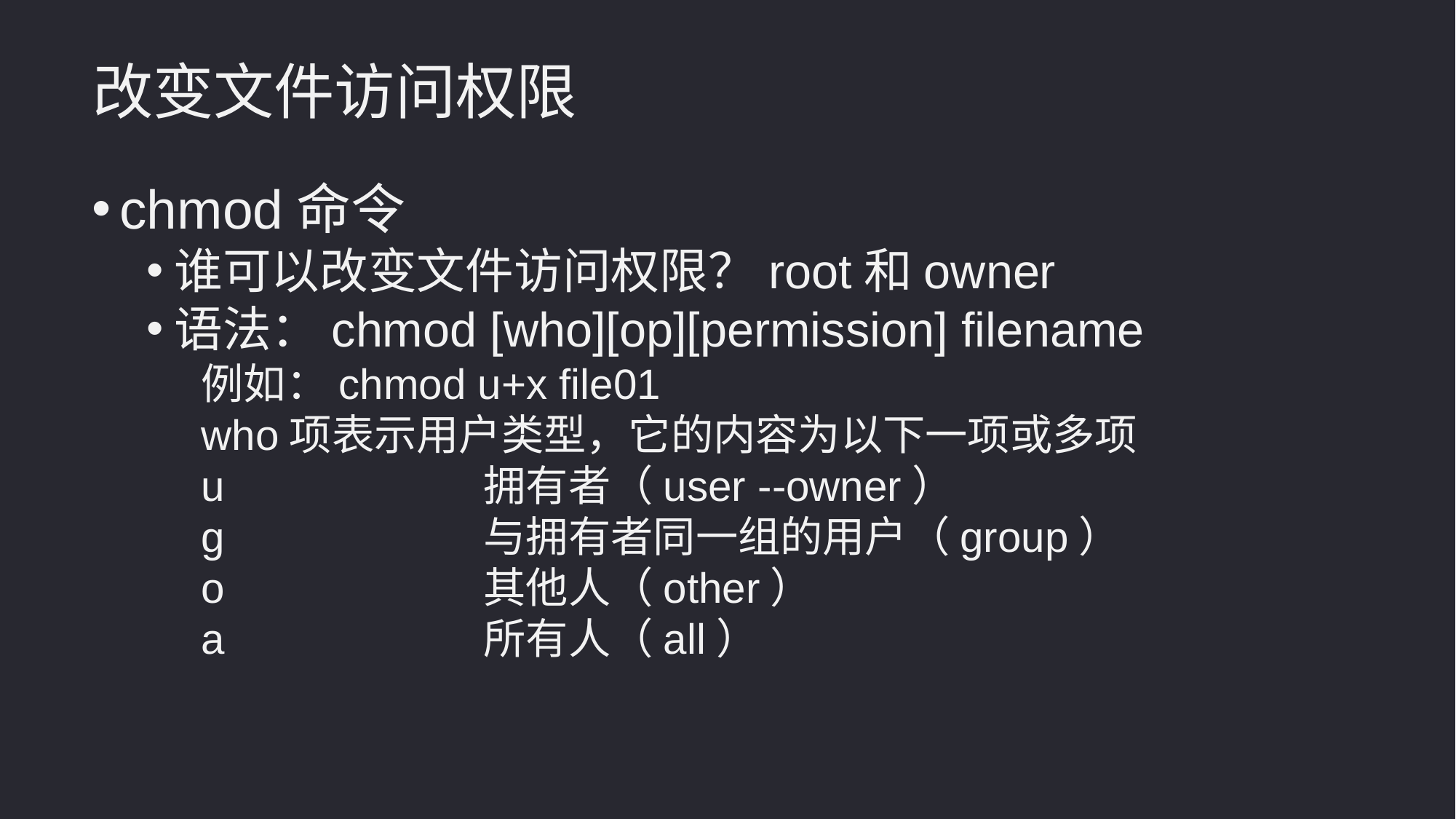

改变文件访问权限
chmod命令
谁可以改变文件访问权限？root和owner
语法：chmod [who][op][permission] filename
例如：chmod u+x file01
who项表示用户类型，它的内容为以下一项或多项
u                     拥有者（user --owner）
g                     与拥有者同一组的用户（group）
o                     其他人（other）
a                     所有人（all）